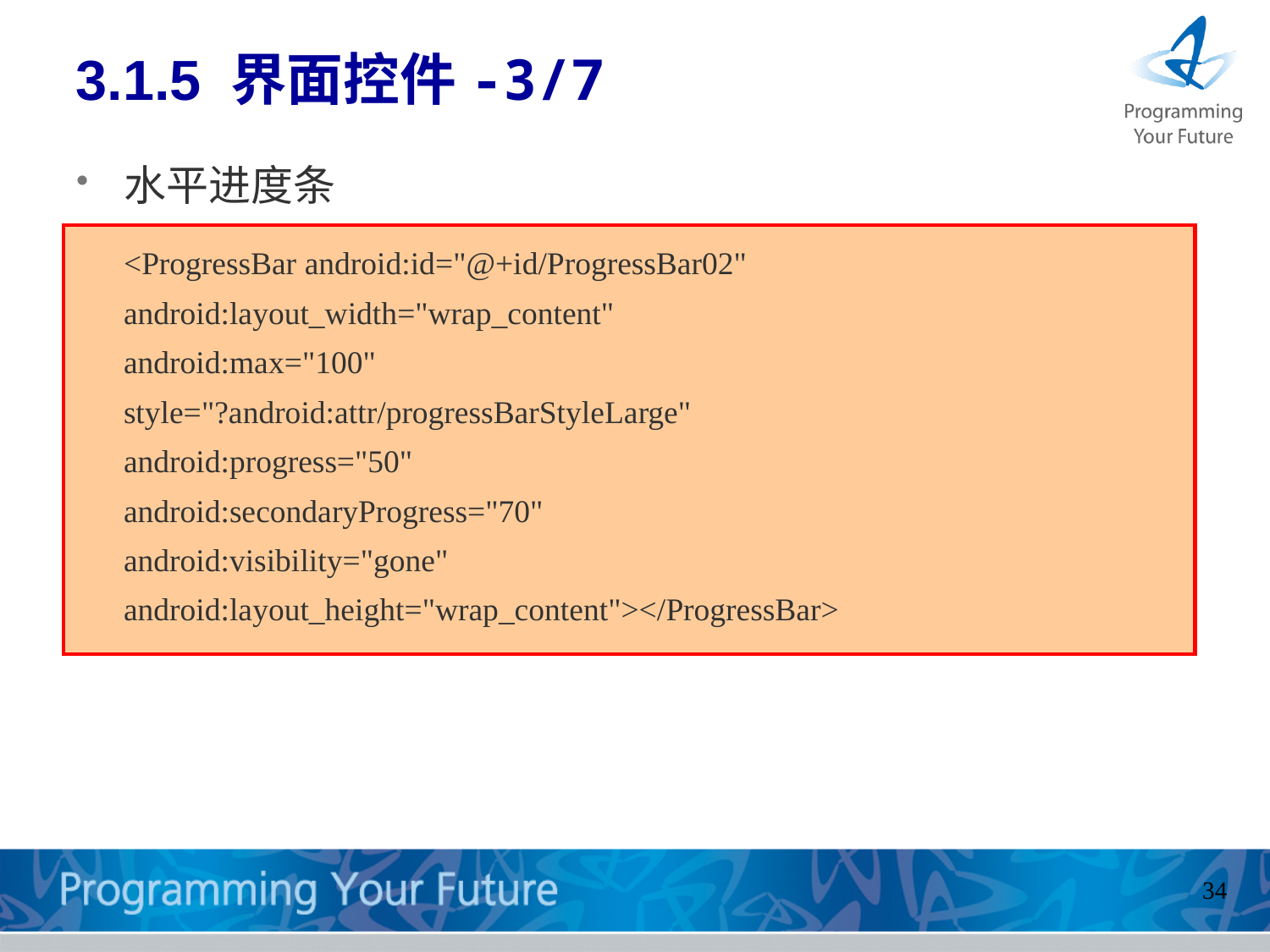

3.1.5 界面控件-3/7
水平进度条
	<ProgressBar android:id="@+id/ProgressBar02"
	android:layout_width="wrap_content"
android:max="100" 
style="?android:attr/progressBarStyleLarge"
android:progress="50"
	android:secondaryProgress="70"
android:visibility="gone"
android:layout_height="wrap_content"></ProgressBar>